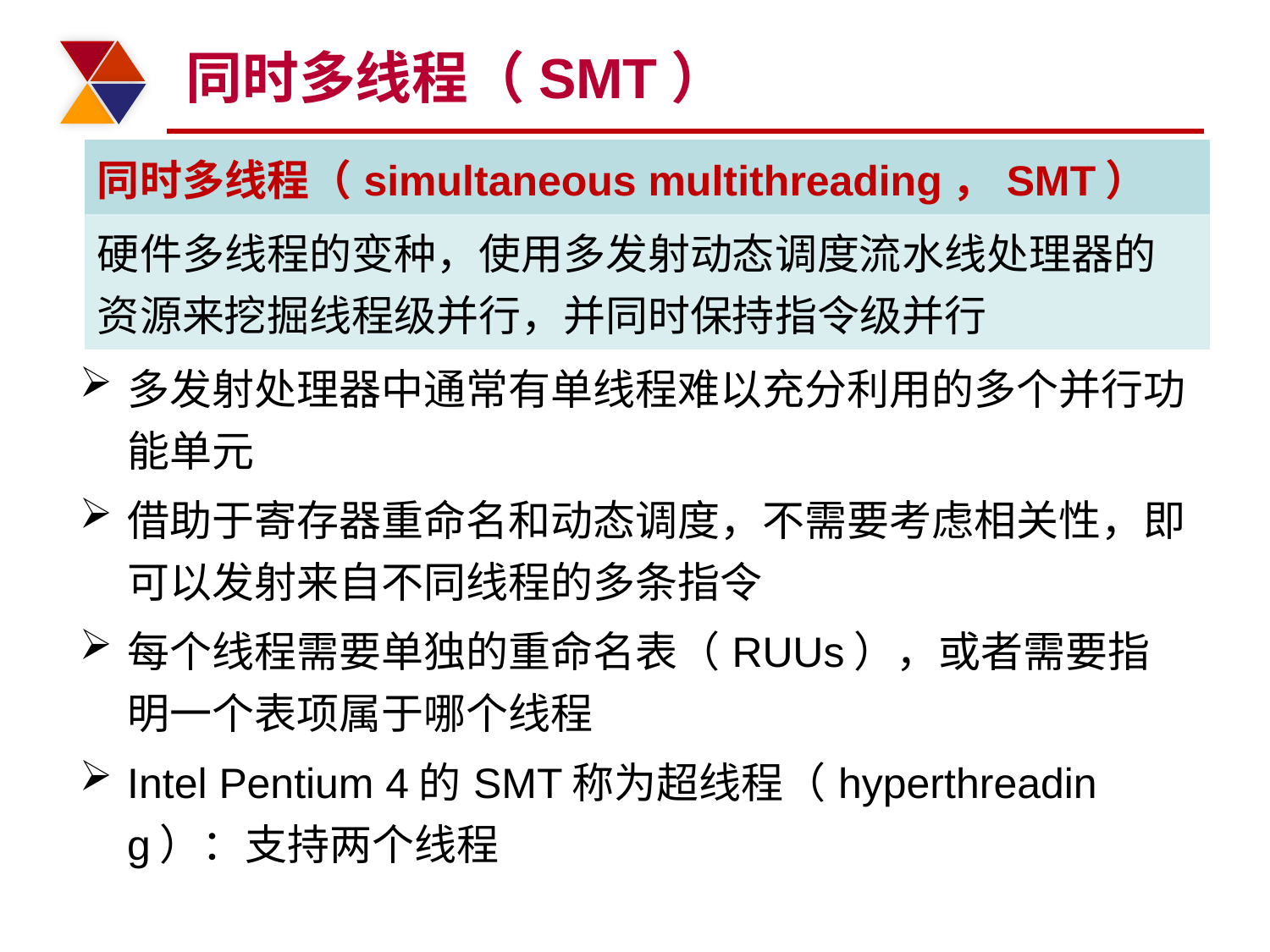

# 同时多线程（SMT）
| 同时多线程（simultaneous multithreading，SMT） |
| --- |
| 硬件多线程的变种，使用多发射动态调度流水线处理器的资源来挖掘线程级并行，并同时保持指令级并行 |
多发射处理器中通常有单线程难以充分利用的多个并行功能单元
借助于寄存器重命名和动态调度，不需要考虑相关性，即可以发射来自不同线程的多条指令
每个线程需要单独的重命名表（RUUs），或者需要指明一个表项属于哪个线程
Intel Pentium 4的SMT称为超线程（hyperthreading）：支持两个线程